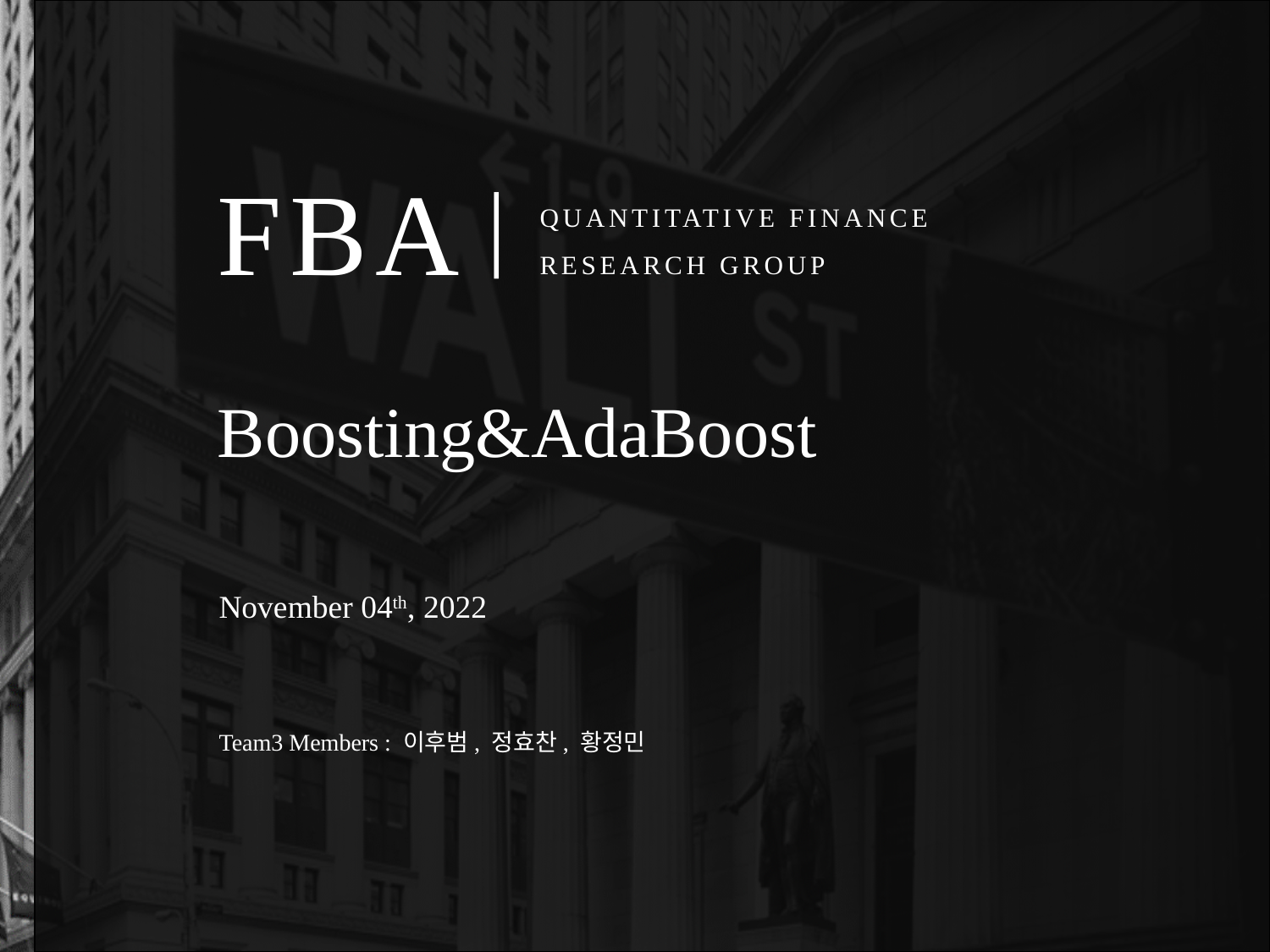

# Boosting&AdaBoost

November 04th, 2022
Team3 Members : 이후범, 정효찬, 황정민